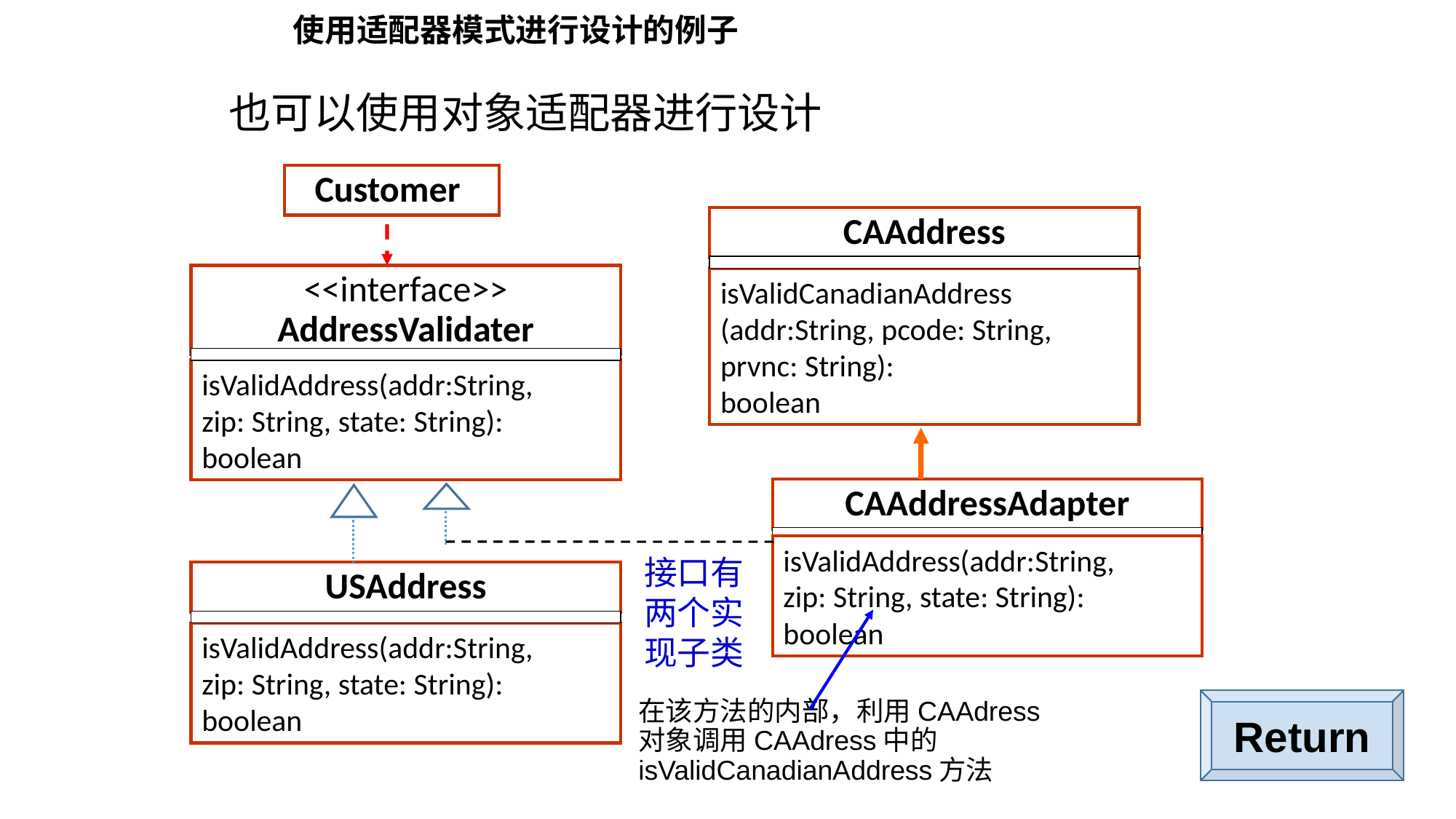

# 使用适配器模式进行设计的例子
也可以使用对象适配器进行设计
Customer
CAAddress

isValidCanadianAddress
(addr:String, pcode: String, prvnc: String):
boolean

<<interface>>
AddressValidater

isValidAddress(addr:String,
zip: String, state: String):
boolean

CAAddressAdapter

isValidAddress(addr:String,
zip: String, state: String):
boolean

接口有两个实现子类
USAddress

isValidAddress(addr:String,
zip: String, state: String):
boolean
Return
在该方法的内部，利用CAAdress对象调用CAAdress中的isValidCanadianAddress方法
48